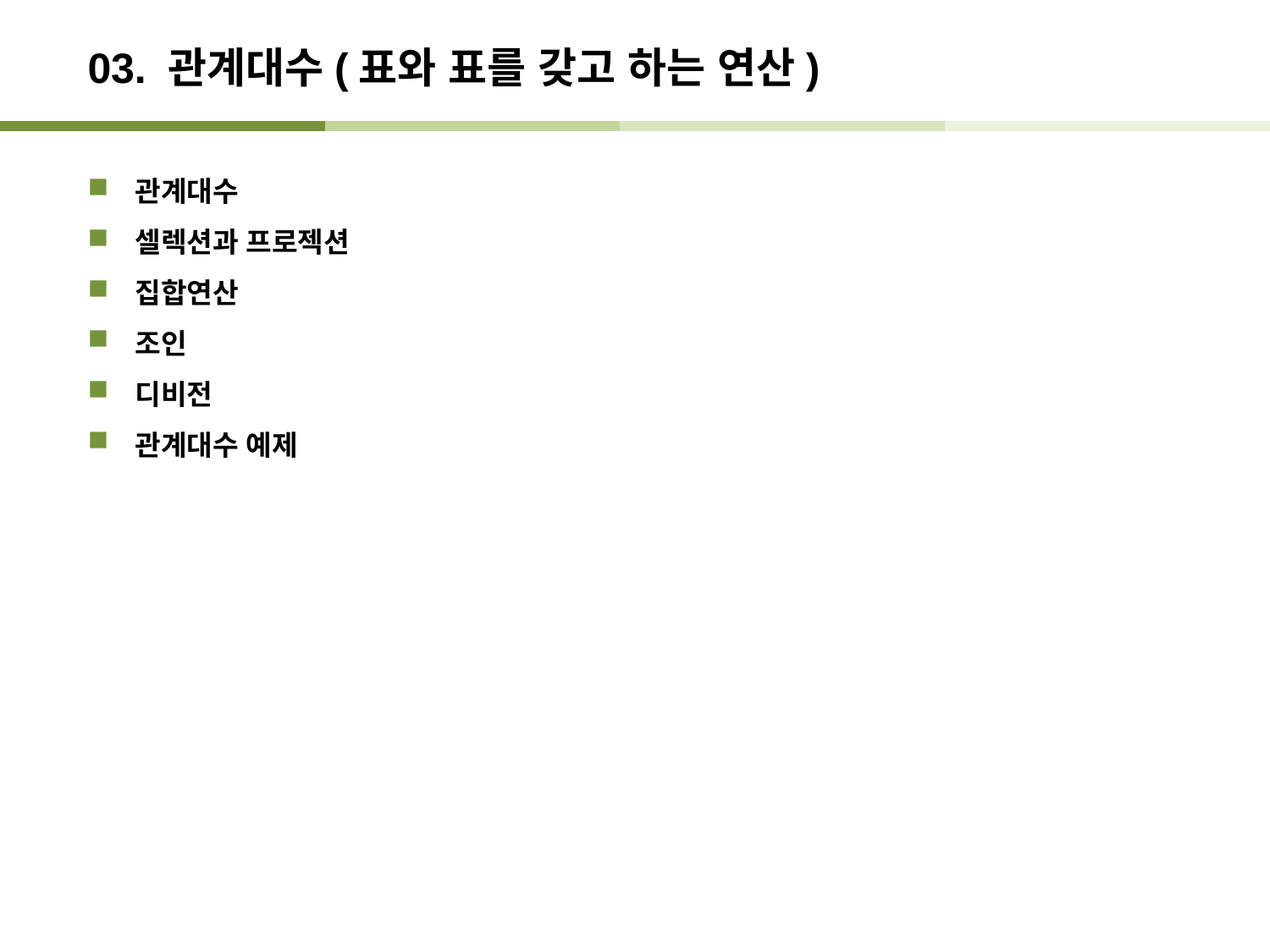

# 03. 관계대수(표와 표를 갖고 하는 연산)
관계대수
셀렉션과 프로젝션
집합연산
조인
디비전
관계대수 예제